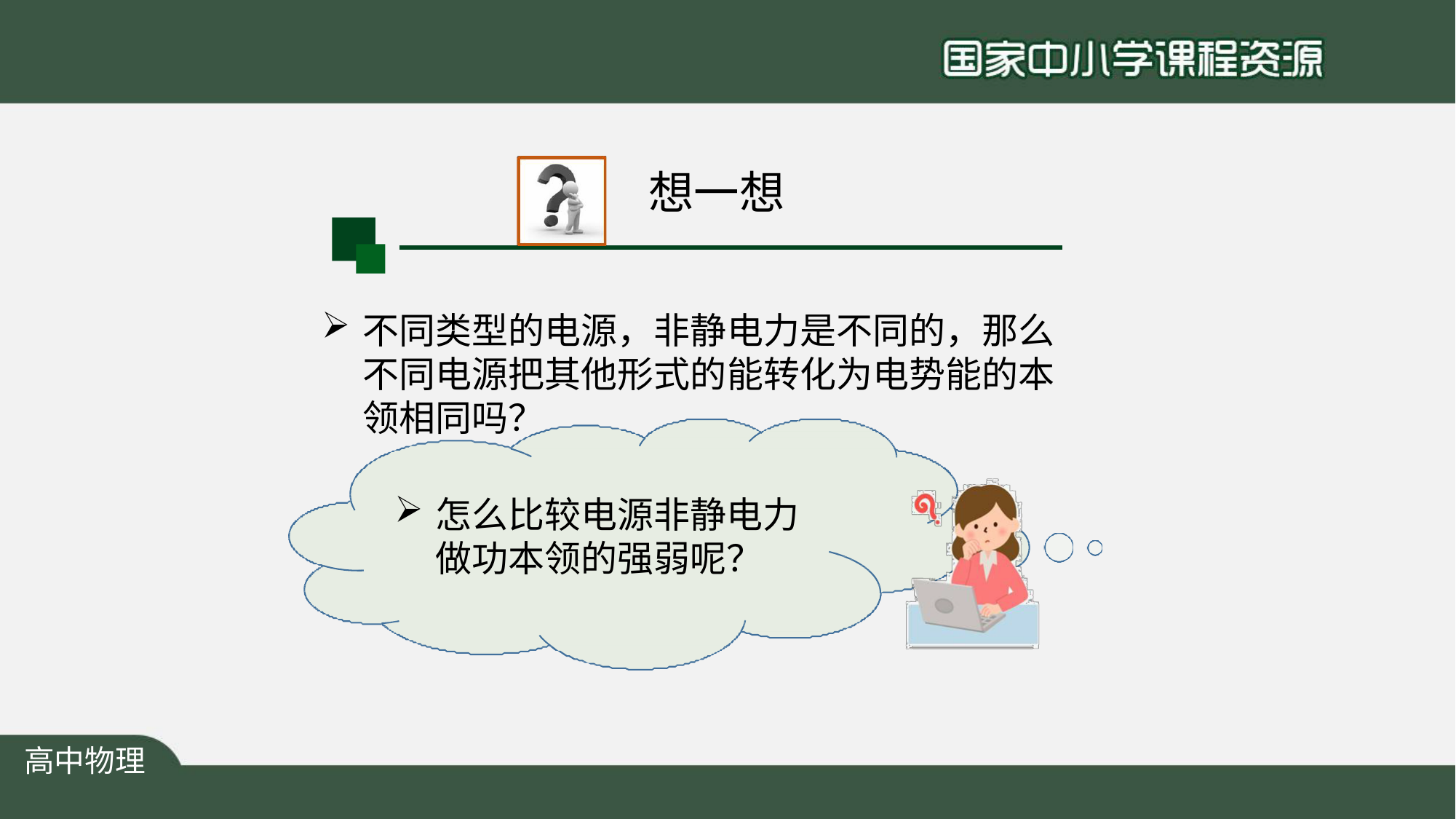

# 想一想

不同类型的电源，非静电力是不同的，那么 不同电源把其他形式的能转化为电势能的本 领相同吗？

怎么比较电源非静电力 做功本领的强弱呢？

高中物理